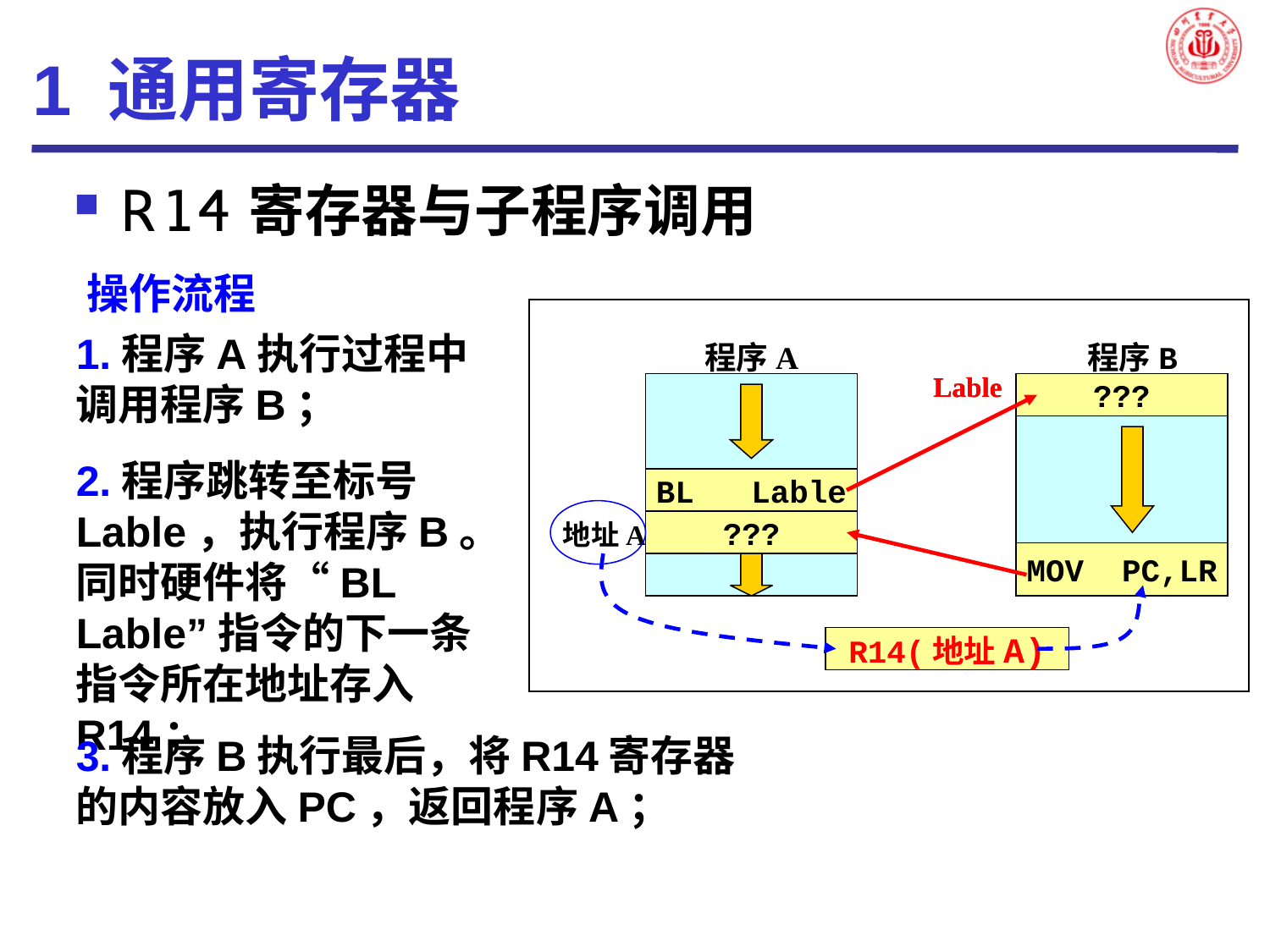

1 通用寄存器
R14寄存器与子程序调用
操作流程

程序A
程序B
Lable

R14
1.程序A执行过程中调用程序B；
Lable
???

2.程序跳转至标号Lable，执行程序B。同时硬件将“BL  Lable”指令的下一条指令所在地址存入R14；
BL   Lable
地址A
???

MOV  PC,LR

R14(地址A)
3.程序B执行最后，将R14寄存器的内容放入PC，返回程序A；
81